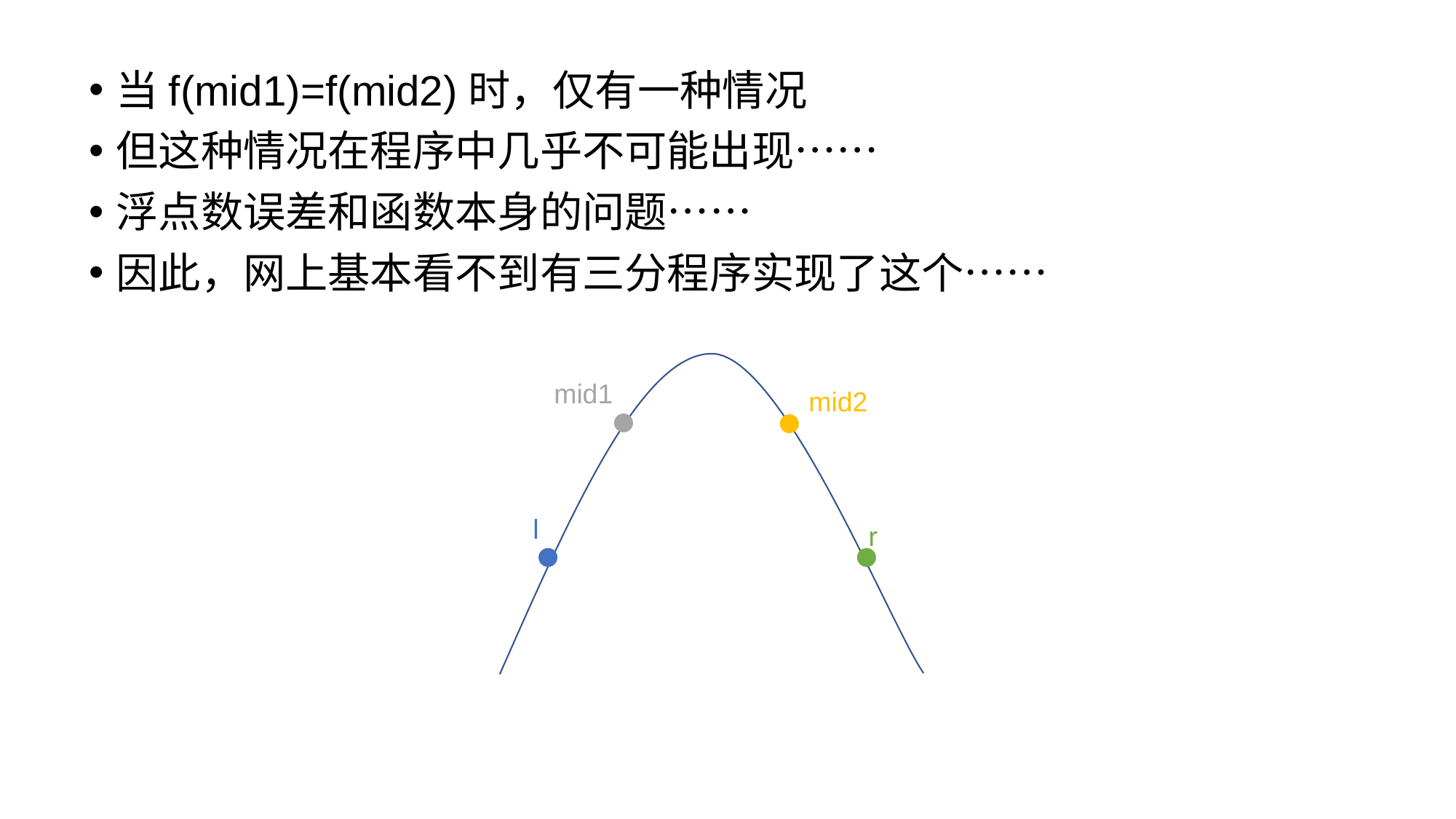

当f(mid1)=f(mid2)时，仅有一种情况
但这种情况在程序中几乎不可能出现……
浮点数误差和函数本身的问题……
因此，网上基本看不到有三分程序实现了这个……

mid1
mid2

l
r